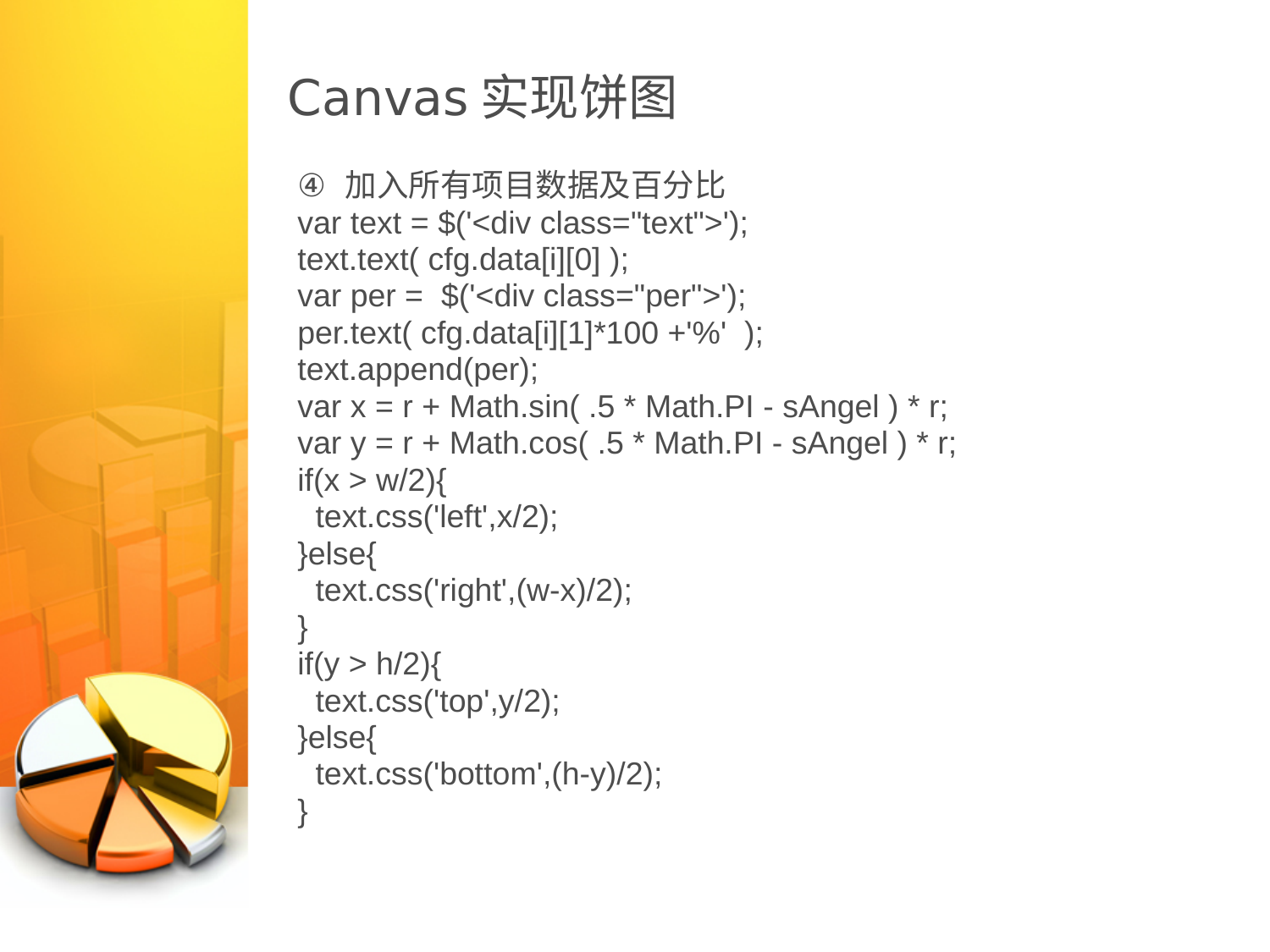

# Canvas实现饼图
加入所有项目数据及百分比
var text = $('<div class="text">');
text.text( cfg.data[i][0] );
var per =  $('<div class="per">');
per.text( cfg.data[i][1]*100 +'%'  );
text.append(per);
var x = r + Math.sin( .5 * Math.PI - sAngel ) * r;
var y = r + Math.cos( .5 * Math.PI - sAngel ) * r;
if(x > w/2){
  text.css('left',x/2);
}else{
  text.css('right',(w-x)/2);
}
if(y > h/2){
  text.css('top',y/2);
}else{
  text.css('bottom',(h-y)/2);
}

PPT模板下载：www.1ppt.com/moban/     行业PPT模板：www.1ppt.com/hangye/
节日PPT模板：www.1ppt.com/jieri/           PPT素材下载：www.1ppt.com/sucai/
PPT背景图片：www.1ppt.com/beijing/      PPT图表下载：www.1ppt.com/tubiao/
优秀PPT下载：www.1ppt.com/xiazai/        PPT教程： www.1ppt.com/powerpoint/
Word教程： www.1ppt.com/word/              Excel教程：www.1ppt.com/excel/
资料下载：www.1ppt.com/ziliao/                PPT课件下载：www.1ppt.com/kejian/
范文下载：www.1ppt.com/fanwen/             试卷下载：www.1ppt.com/shiti/
教案下载：www.1ppt.com/jiaoan/        PPT论坛：www.1ppt.cn